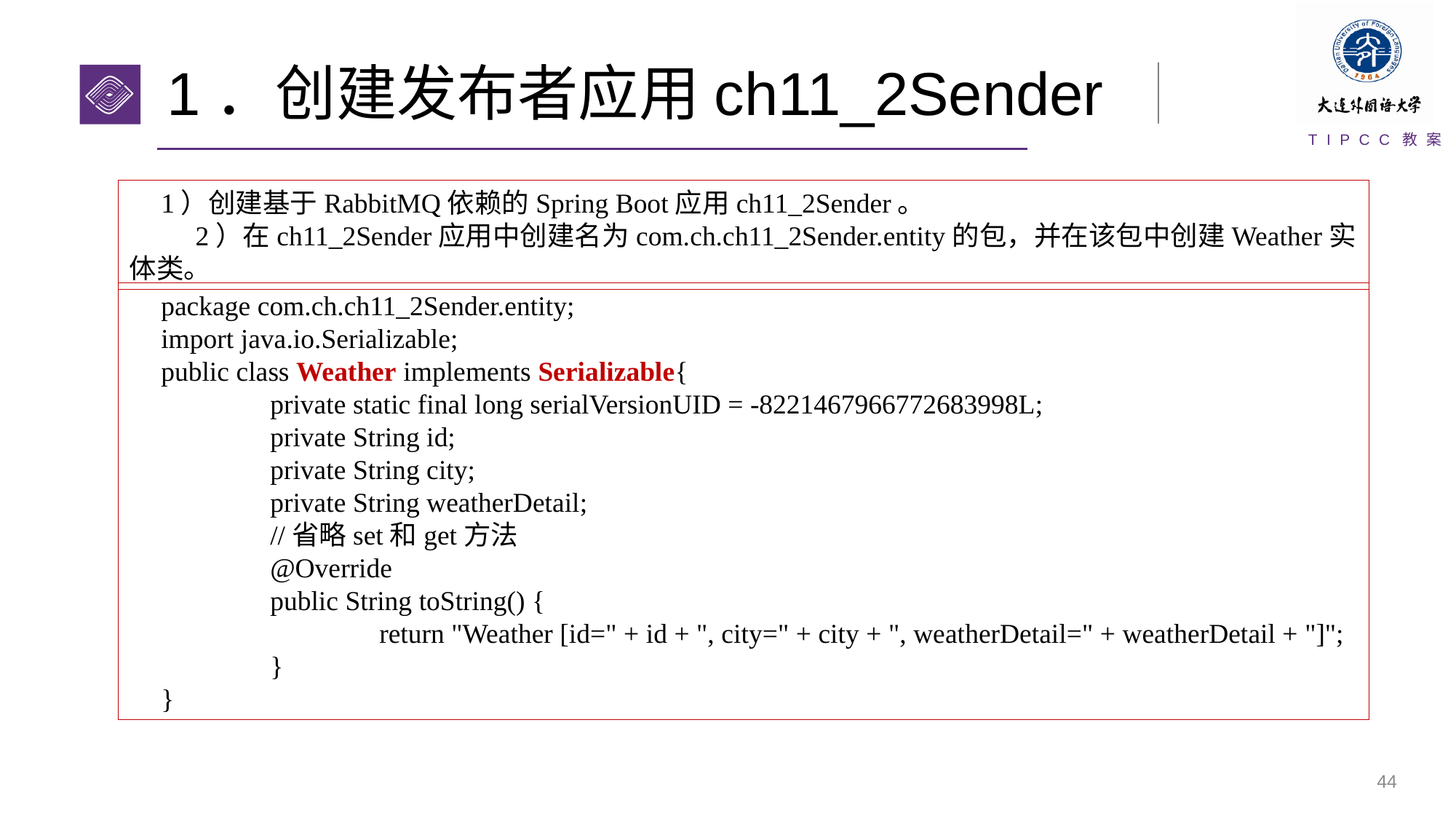

# 1．创建发布者应用ch11_2Sender
1）创建基于RabbitMQ依赖的Spring Boot应用ch11_2Sender。
     2）在ch11_2Sender应用中创建名为com.ch.ch11_2Sender.entity的包，并在该包中创建Weather实体类。
package com.ch.ch11_2Sender.entity;
import java.io.Serializable;
public class Weather implements Serializable{
	private static final long serialVersionUID = -8221467966772683998L;
	private String id;
	private String city;
	private String weatherDetail;
	//省略set和get方法
	@Override
	public String toString() {
		return "Weather [id=" + id + ", city=" + city + ", weatherDetail=" + weatherDetail + "]";
	}
}
44